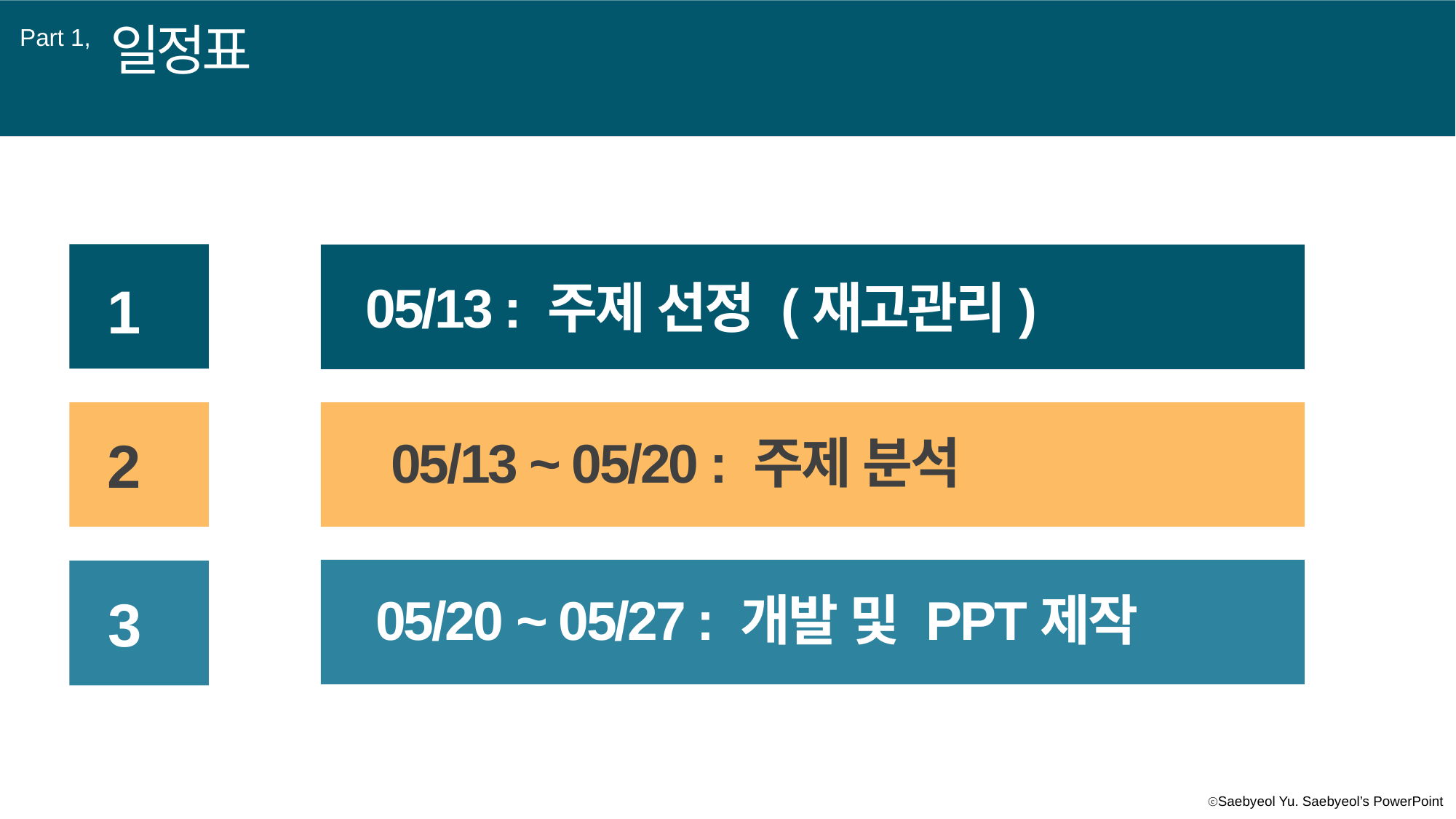

일정표
Part 1,

1
05/13 : 주제 선정 (재고관리)

2
05/13 ~ 05/20 : 주제 분석

05/20 ~ 05/27 : 개발 및 PPT제작
3